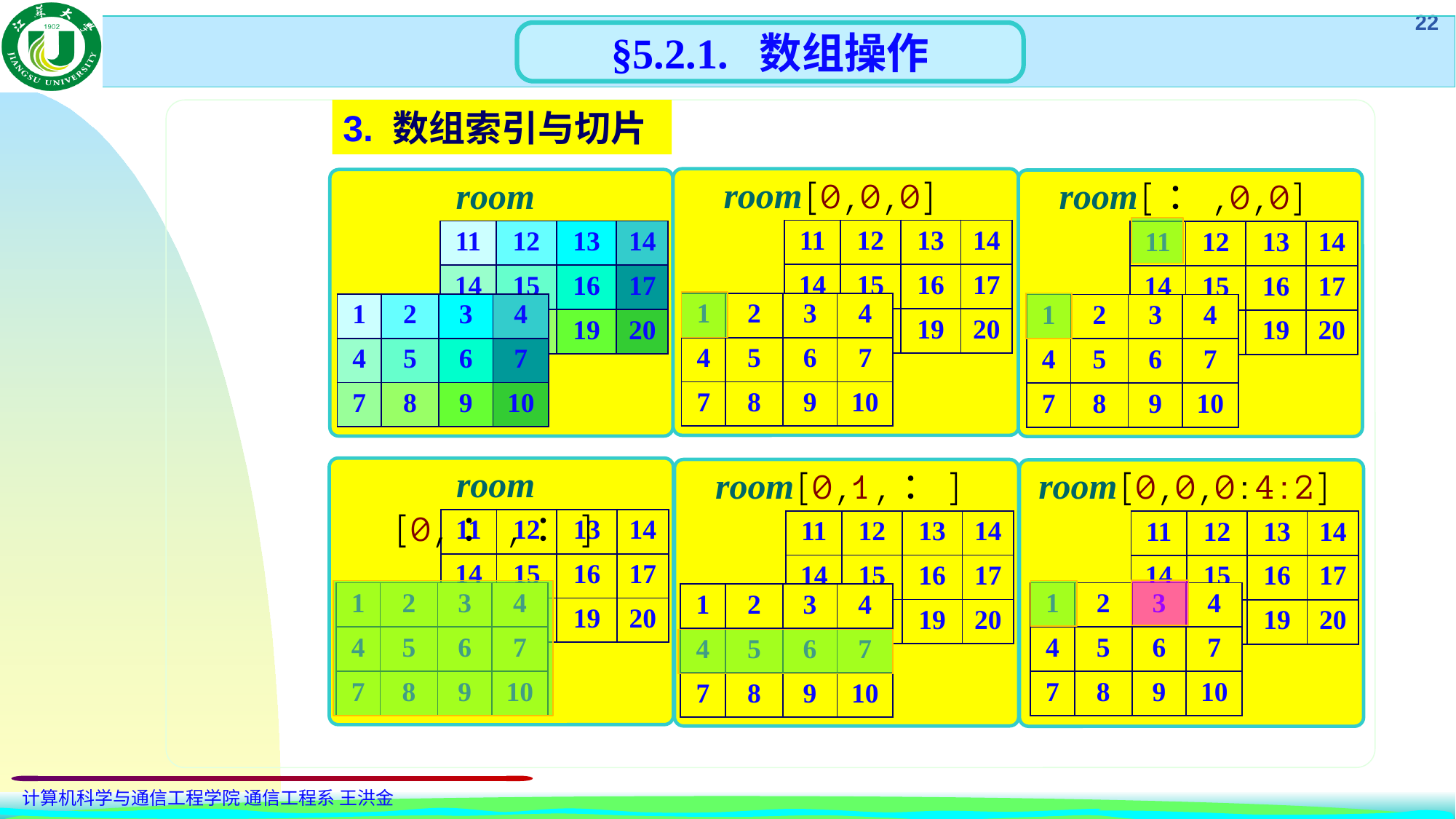

§5.2.1.  数组操作
3. 数组索引与切片

room[0,0,0]
room
room[：,0,0]

| 11 | 12 | 13 | 14 |
| --- | --- | --- | --- |
| 14 | 15 | 16 | 17 |
| 19 | 18 | 19 | 20 |
| 11 | 12 | 13 | 14 |
| --- | --- | --- | --- |
| 14 | 15 | 16 | 17 |
| 19 | 18 | 19 | 20 |
| 11 | 12 | 13 | 14 |
| --- | --- | --- | --- |
| 14 | 15 | 16 | 17 |
| 19 | 18 | 19 | 20 |

| 1 | 2 | 3 | 4 |
| --- | --- | --- | --- |
| 4 | 5 | 6 | 7 |
| 7 | 8 | 9 | 10 |
| 1 | 2 | 3 | 4 |
| --- | --- | --- | --- |
| 4 | 5 | 6 | 7 |
| 7 | 8 | 9 | 10 |
| 1 | 2 | 3 | 4 |
| --- | --- | --- | --- |
| 4 | 5 | 6 | 7 |
| 7 | 8 | 9 | 10 |

room[0,：,：]
room[0,1,：]
room[0,0,0:4:2]
| 11 | 12 | 13 | 14 |
| --- | --- | --- | --- |
| 14 | 15 | 16 | 17 |
| 19 | 18 | 19 | 20 |
| 11 | 12 | 13 | 14 |
| --- | --- | --- | --- |
| 14 | 15 | 16 | 17 |
| 19 | 18 | 19 | 20 |
| 11 | 12 | 13 | 14 |
| --- | --- | --- | --- |
| 14 | 15 | 16 | 17 |
| 19 | 18 | 19 | 20 |

| 1 | 2 | 3 | 4 |
| --- | --- | --- | --- |
| 4 | 5 | 6 | 7 |
| 7 | 8 | 9 | 10 |
| 1 | 2 | 3 | 4 |
| --- | --- | --- | --- |
| 4 | 5 | 6 | 7 |
| 7 | 8 | 9 | 10 |
| 1 | 2 | 3 | 4 |
| --- | --- | --- | --- |
| 4 | 5 | 6 | 7 |
| 7 | 8 | 9 | 10 |